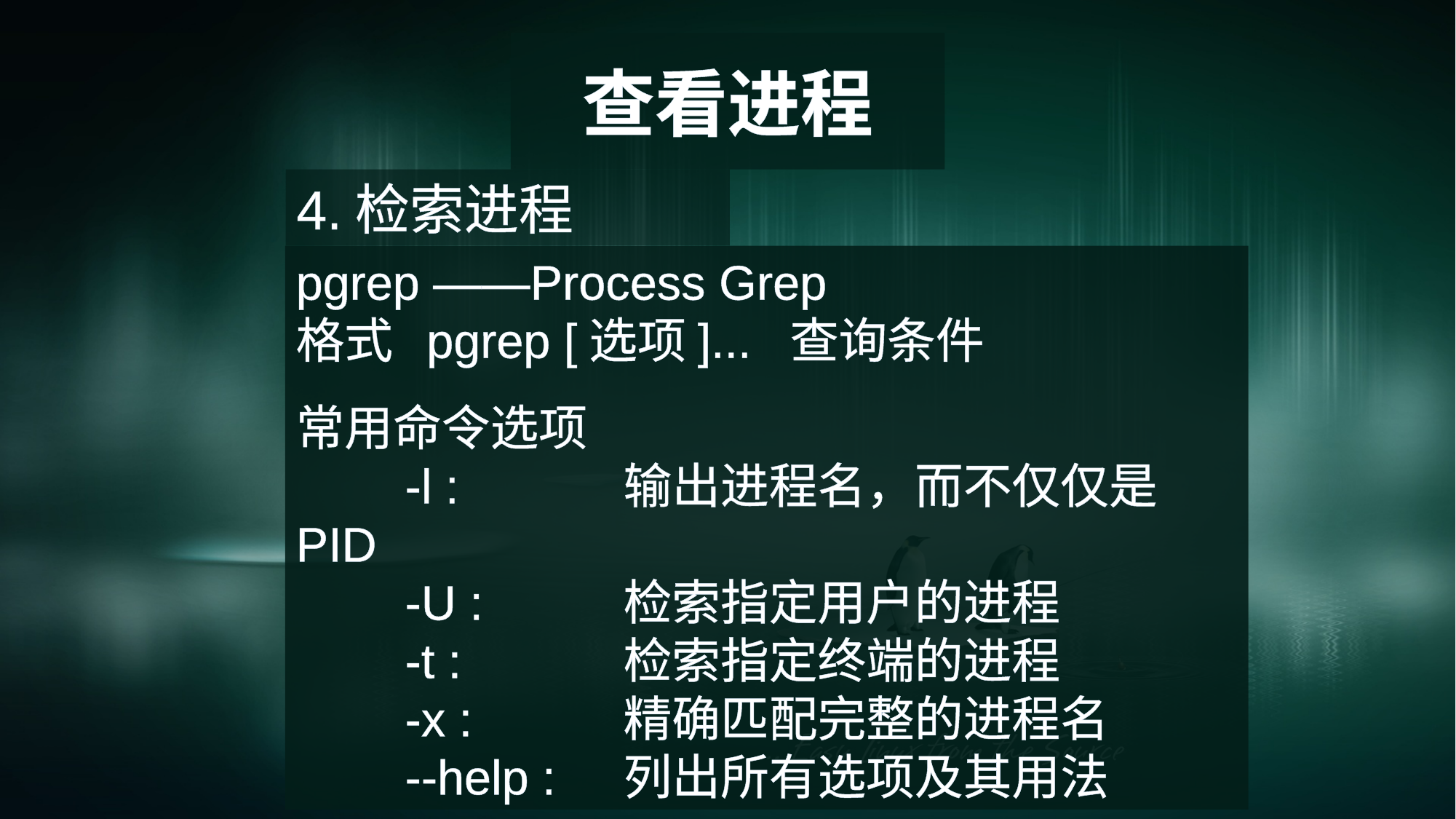

# 查看进程
4.检索进程
pgrep ——Process Grep
格式  pgrep [选项]...  查询条件
常用命令选项
	-l :		输出进程名，而不仅仅是PID
	-U :		检索指定用户的进程
 	-t :		检索指定终端的进程
	-x :		精确匹配完整的进程名
	--help :	列出所有选项及其用法